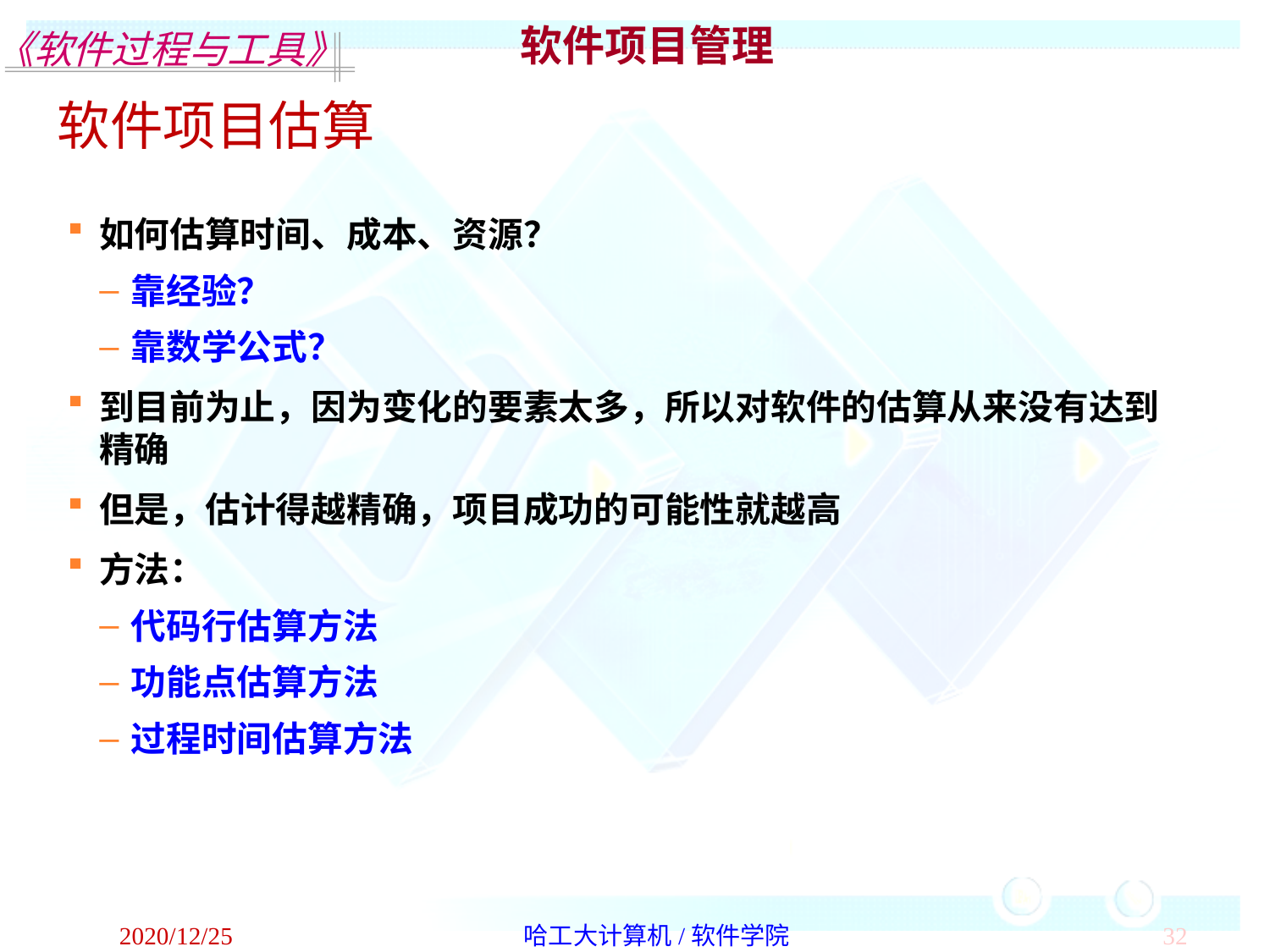

软件项目管理
软件项目估算
如何估算时间、成本、资源？
靠经验？
靠数学公式？
到目前为止，因为变化的要素太多，所以对软件的估算从来没有达到精确
但是，估计得越精确，项目成功的可能性就越高
方法：
代码行估算方法
功能点估算方法
过程时间估算方法